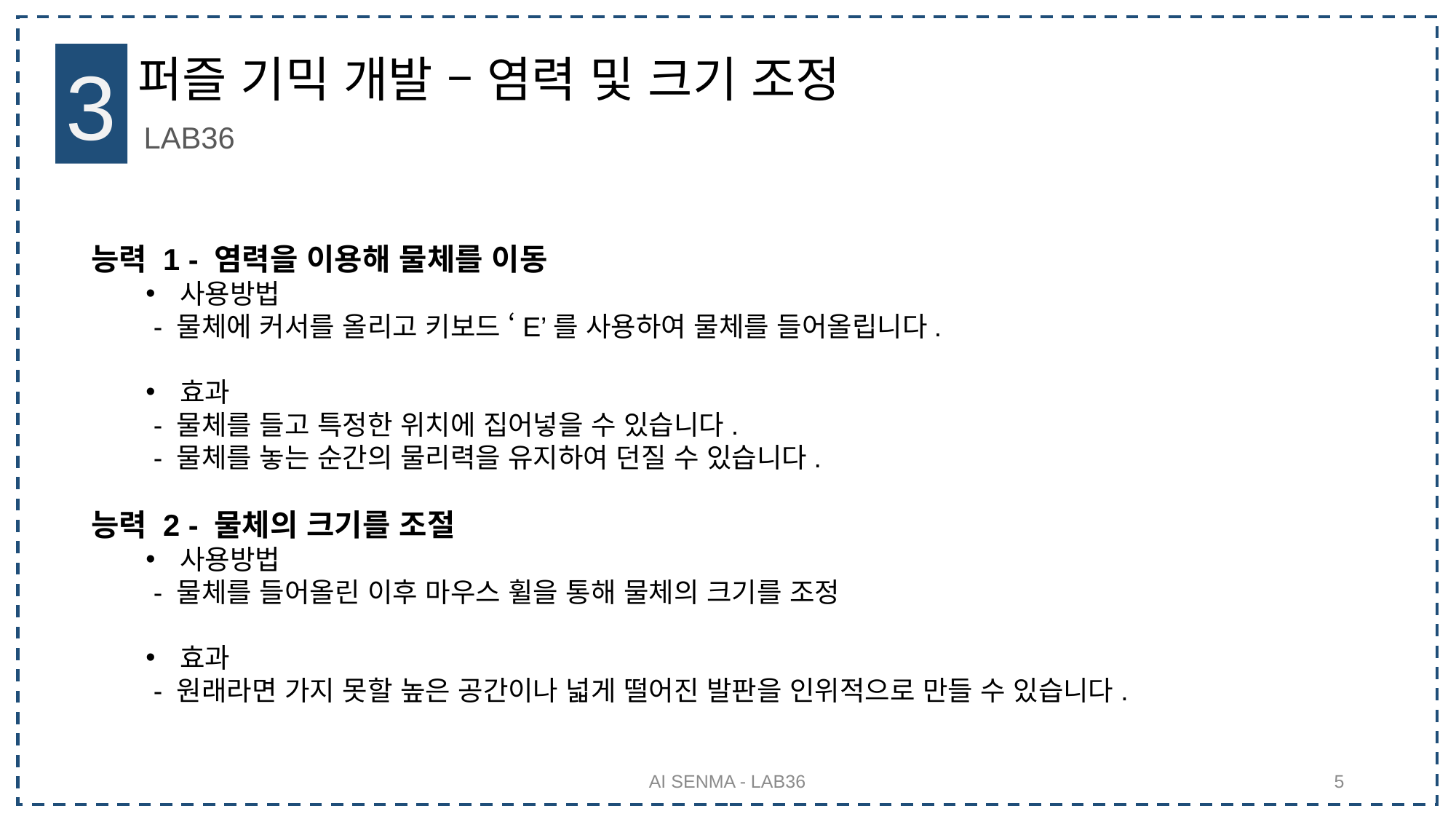

3
퍼즐 기믹 개발 – 염력 및 크기 조정
LAB36
능력 1 - 염력을 이용해 물체를 이동
사용방법
 - 물체에 커서를 올리고 키보드 ‘E’를 사용하여 물체를 들어올립니다.

효과
 - 물체를 들고 특정한 위치에 집어넣을 수 있습니다.
 - 물체를 놓는 순간의 물리력을 유지하여 던질 수 있습니다.

능력 2 - 물체의 크기를 조절
사용방법
 - 물체를 들어올린 이후 마우스 휠을 통해 물체의 크기를 조정

효과
 - 원래라면 가지 못할 높은 공간이나 넓게 떨어진 발판을 인위적으로 만들 수 있습니다.
AI SENMA - LAB36
5